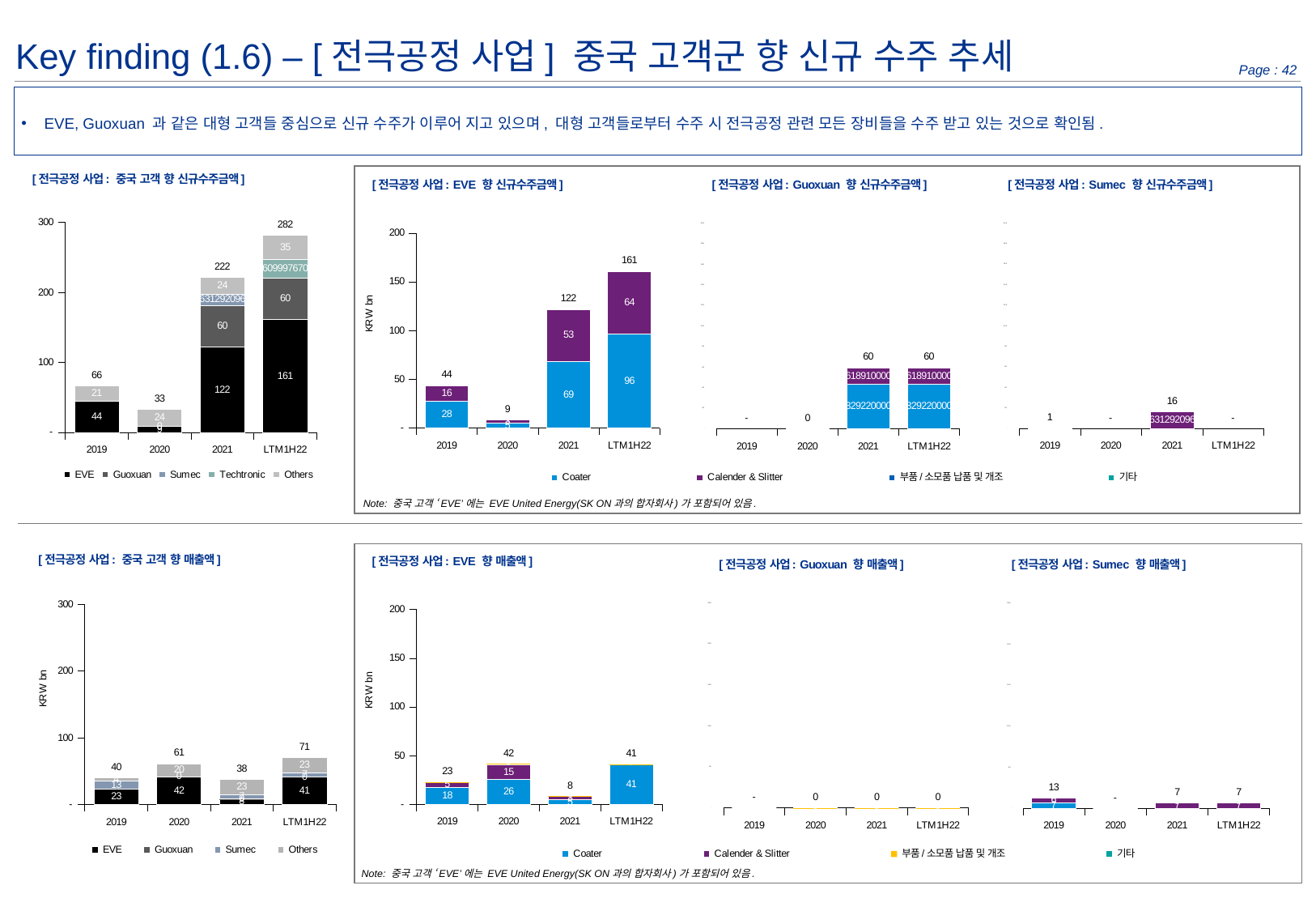

Key finding (1.6) – [전극공정 사업] 중국 고객군 향 신규 수주 추세
EVE, Guoxuan 과 같은 대형 고객들 중심으로 신규 수주가 이루어 지고 있으며, 대형 고객들로부터 수주 시 전극공정 관련 모든 장비들을 수주 받고 있는 것으로 확인됨.

### Chart: [전극공정 사업: Guoxuan 향 신규수주금액]

| Category | Coater | Calender & Slitter | 부품/소모품 납품 및 개조 | 기타 | 합계 |
|---|---|---|---|---|---|
| 2019 | None | None | None | None | 0.0 |
| 2020 | None | None | 4957674.0 | None | 4957674.0 |
| 2021 | 43292200000.0 | 16189100000.0 | 47190155.0 | None | 59528490155.0 |
| LTM1H22 | 43292200000.0 | 16189100000.0 | 107945731.0 | None | 59589245731.0 |

### Chart: [전극공정 사업: EVE 향 신규수주금액]

| Category | Coater | Calender & Slitter | 부품/소모품 납품 및 개조 | 기타 | 합계 |
|---|---|---|---|---|---|
| 2019 | 27596244000.0 | 16128694580.0 | 697020474.8 | None | 44421959054.8 |
| 2020 | 5226543200.0 | 3104205300.0 | 298034393.0 | None | 8628782893.0 |
| 2021 | 68631677400.0 | 53292887700.0 | 240606011.0 | None | 122165171111.0 |
| LTM1H22 | 96342647940.0 | 64465085700.0 | 618951884.0 | None | 161426685524.0 |

### Chart: [전극공정 사업: Sumec 향 신규수주금액]

| Category | Coater | Calender & Slitter | 기타 |  | 합계 |
|---|---|---|---|---|---|
| 2019 | 486137600.00000095 | 238849400.00000048 | None | None | 724987000.0000014 |
| 2020 | None | None | None | None | 0.0 |
| 2021 | None | 16312920960.0 | None | None | 16312920960.0 |
| LTM1H22 | None | None | None | None | 0.0 |

### Chart: [전극공정 사업: 중국 고객 향 신규수주금액]

| Category | EVE | Guoxuan | Sumec | Techtronic | Others | Total |
|---|---|---|---|---|---|---|
| 2019 | 44421959054.8 | None | 724987000.0000014 | None | 21092170876.7 | 66239116931.5 |
| 2020 | 8628782893.0 | 4957674.0 | None | None | 24145094267.0 | 32778834834.0 |
| 2021 | 122165171111.0 | 59528490155.0 | 16312920960.0 | None | 23654716867.0 | 221661299093.0 |
| LTM1H22 | 161426685524.0 | 59589245731.0 | None | 26099976702.0 | 34520472136.0 | 281636380093.0 |
Note: 중국 고객 ‘EVE’에는 EVE United Energy(SK ON과의 합자회사)가 포함되어 있음.

### Chart: [전극공정 사업: 중국 고객 향 매출액]

| Category | EVE | Guoxuan | Sumec | Others | Total |
|---|---|---|---|---|---|
| 2019 | 22929677103.8 | 0.0 | 12811648000.0 | 3969198765.7 | 39710523869.5 |
| 2020 | 41742489876.0 | 4957674.0 | 0.0 | 19636449392.0 | 61383896942.0 |
| 2021 | 8302986030.0 | 43234125.0 | 6645560960.0 | 22764821099.0 | 37756602214.0 |
| LTM1H22 | 41320766873.0 | 89496756.0 | 6645560960.0 | 22769778775.0 | 70825603364.0 |

### Chart: [전극공정 사업: EVE 향 매출액]

| Category | Coater | Calender & Slitter | 부품/소모품 납품 및 개조 | 기타 | 합계 |
|---|---|---|---|---|---|
| 2019 | 17659110000.0 | 5171541760.0 | 99025343.8 | 0.0 | 22929677103.8 |
| 2020 | 26024055200.0 | 14805747000.0 | 912687676.0 | 0.0 | 41742489876.0 |
| 2021 | 5191430000.0 | 2881500000.0 | 230056030.0 | 0.0 | 8302986030.0 |
| LTM1H22 | 41020527940.0 | 0.0 | 300238933.0 | 0.0 | 41320766873.0 |

### Chart: [전극공정 사업: Guoxuan 향 매출액]

| Category | Coater | Calender & Slitter | 부품/소모품 납품 및 개조 | 기타 |  | 합계 |
|---|---|---|---|---|---|---|
| 2019 | 0.0 | 0.0 | 0.0 | 0.0 | None | 0.0 |
| 2020 | 0.0 | 0.0 | 4957674.0 | 0.0 | None | 4957674.0 |
| 2021 | 0.0 | 0.0 | 43234125.0 | 0.0 | None | 43234125.0 |
| LTM1H22 | 0.0 | 0.0 | 89496756.0 | 0.0 | None | 89496756.0 |

### Chart: [전극공정 사업: Sumec 향 매출액]

| Category | Coater | Calender & Slitter | 부품/소모품 납품 및 개조 | 기타 |  | 합계 |
|---|---|---|---|---|---|---|
| 2019 | 7019195900.0 | 5792452100.0 | 0.0 | 0.0 | None | 12811648000.0 |
| 2020 | 0.0 | 0.0 | 0.0 | 0.0 | None | 0.0 |
| 2021 | 0.0 | 6645560960.0 | 0.0 | 0.0 | None | 6645560960.0 |
| LTM1H22 | 0.0 | 6645560960.0 | 0.0 | 0.0 | None | 6645560960.0 |

Note: 중국 고객 ‘EVE’에는 EVE United Energy(SK ON과의 합자회사)가 포함되어 있음.